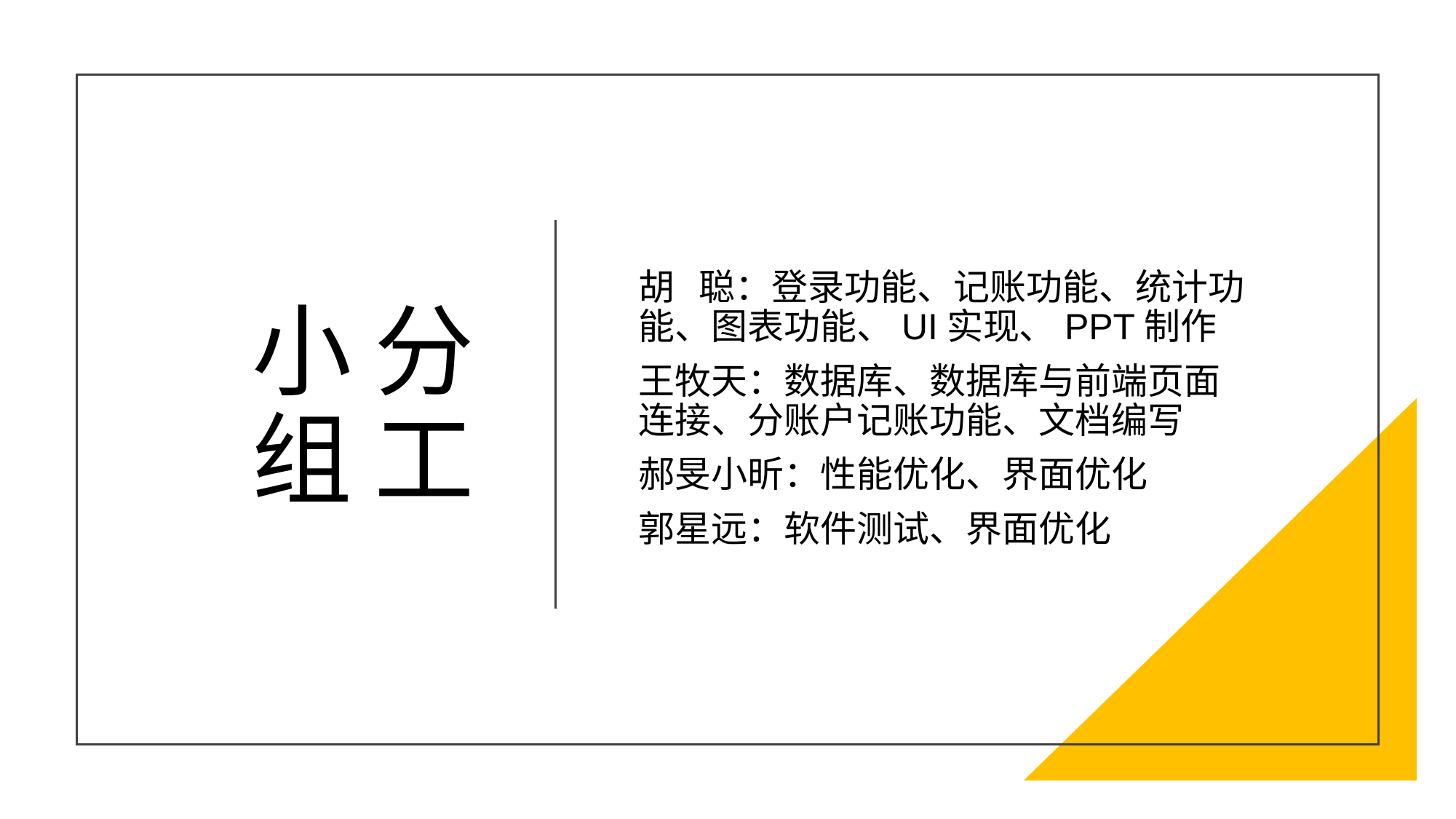

# 小 分 组 工
胡   聪：登录功能、记账功能、统计功能、图表功能、UI实现、PPT制作
王牧天：数据库、数据库与前端页面连接、分账户记账功能、文档编写
郝旻小昕：性能优化、界面优化
郭星远：软件测试、界面优化